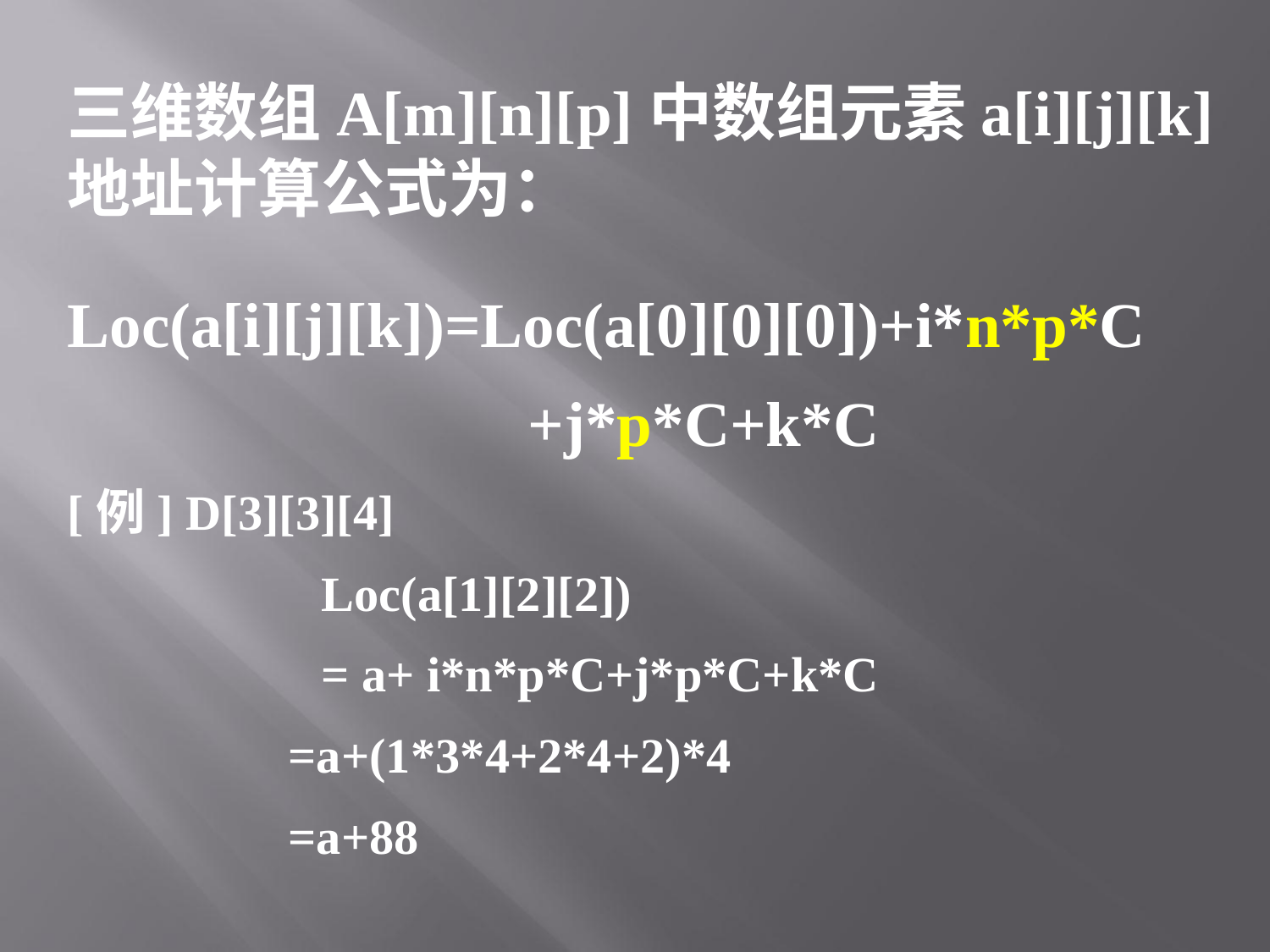

三维数组A[m][n][p]中数组元素a[i][j][k]地址计算公式为：
Loc(a[i][j][k])=Loc(a[0][0][0])+i*n*p*C
                             +j*p*C+k*C
[例] D[3][3][4]
		Loc(a[1][2][2])
		= a+ i*n*p*C+j*p*C+k*C
                  =a+(1*3*4+2*4+2)*4
                  =a+88